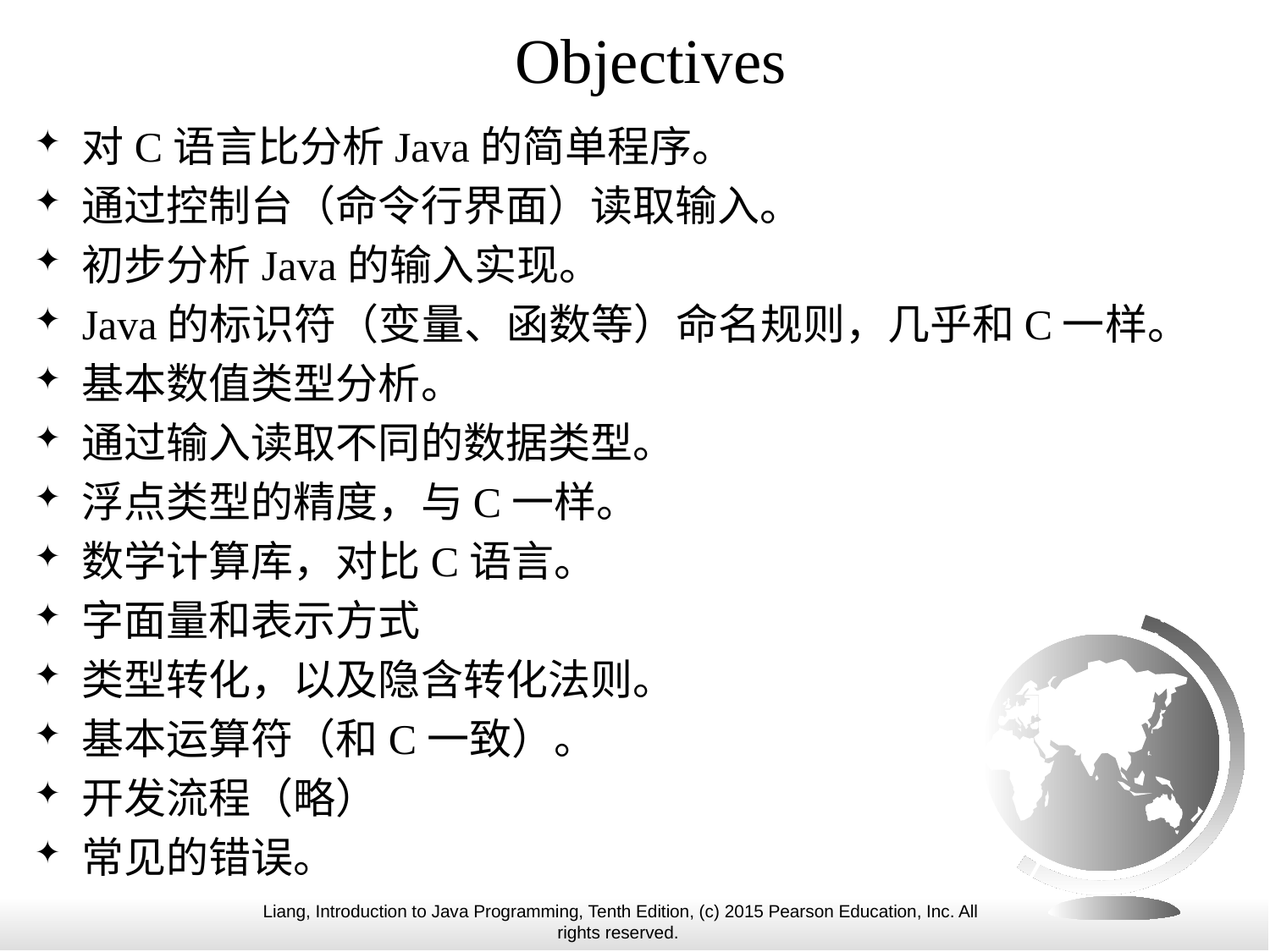

# Objectives
对C语言比分析Java的简单程序。
通过控制台（命令行界面）读取输入。
初步分析Java的输入实现。
Java的标识符（变量、函数等）命名规则，几乎和C一样。
基本数值类型分析。
通过输入读取不同的数据类型。
浮点类型的精度，与C一样。
数学计算库，对比C语言。
字面量和表示方式
类型转化，以及隐含转化法则。
基本运算符（和C一致）。
开发流程（略）
常见的错误。

3